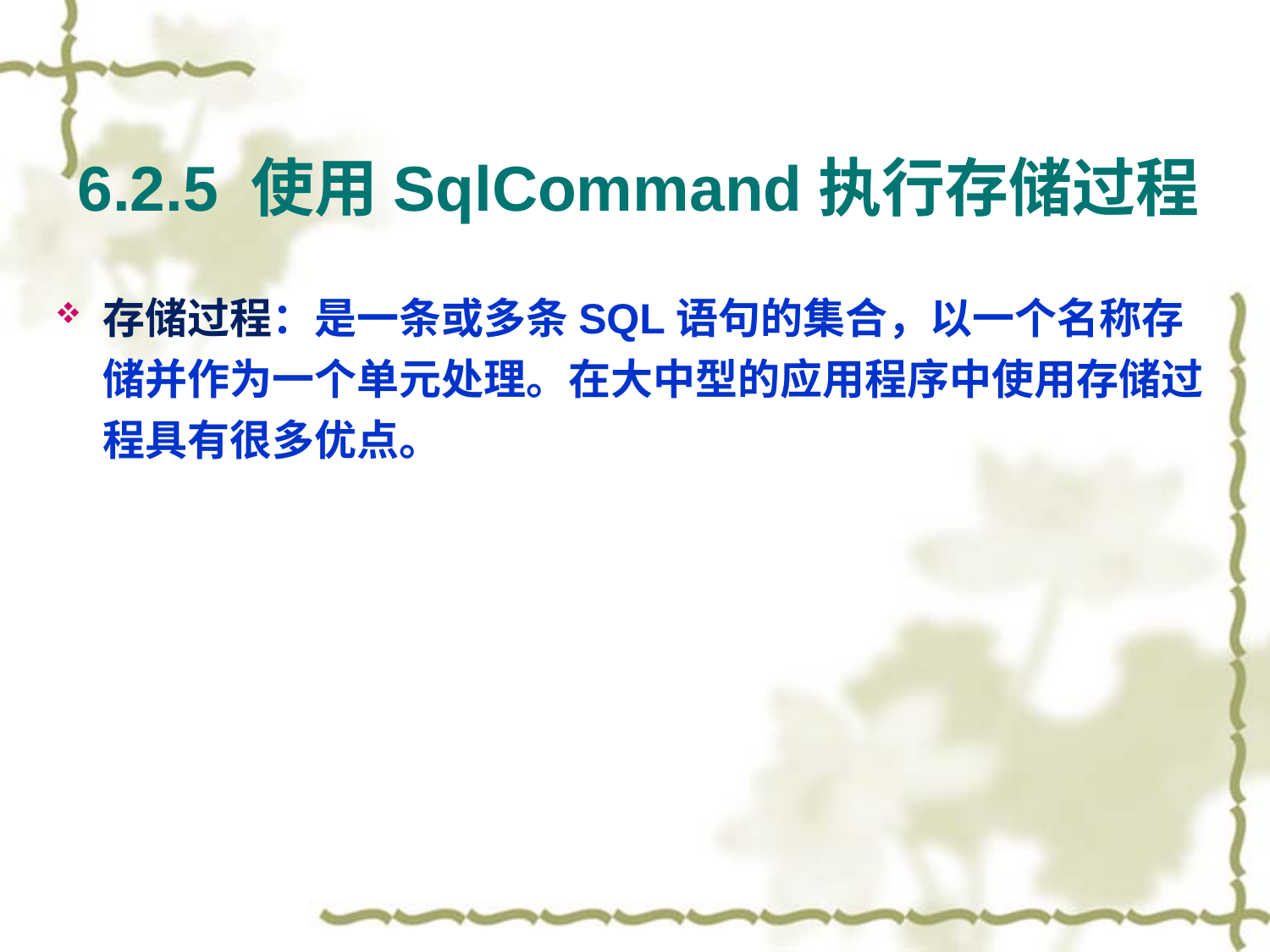

# 6.2.5 使用SqlCommand执行存储过程
存储过程：是一条或多条SQL语句的集合，以一个名称存储并作为一个单元处理。在大中型的应用程序中使用存储过程具有很多优点。